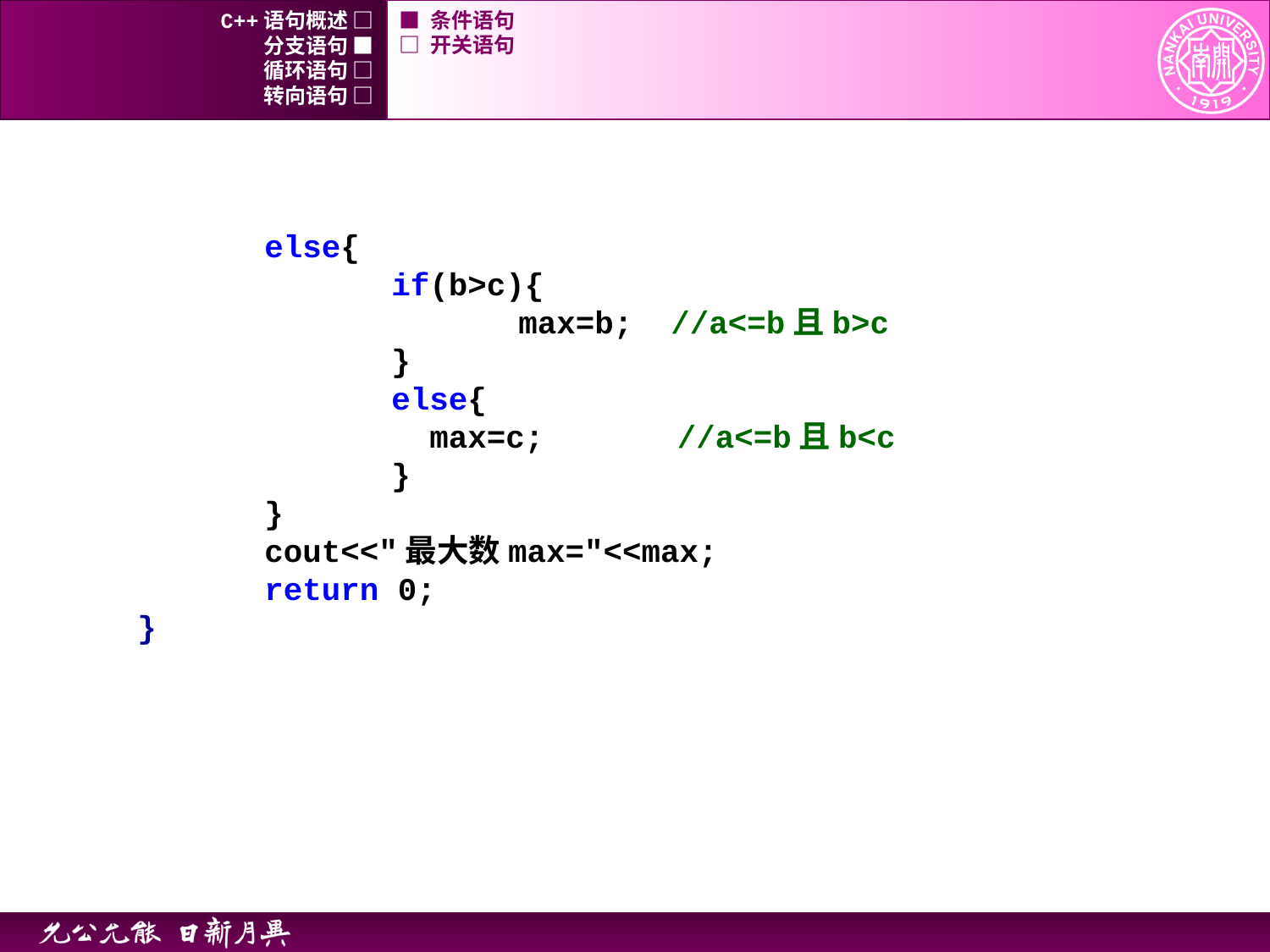

C++语句概述 □
■ 条件语句
分支语句 ■
□ 开关语句
循环语句 □

转向语句 □

	else{
		if(b>c){
			max=b;  //a<=b且b>c
		}
		else{
		  max=c;       //a<=b且b<c
		}
	}
	cout<<"最大数max="<<max;
	return 0;
}